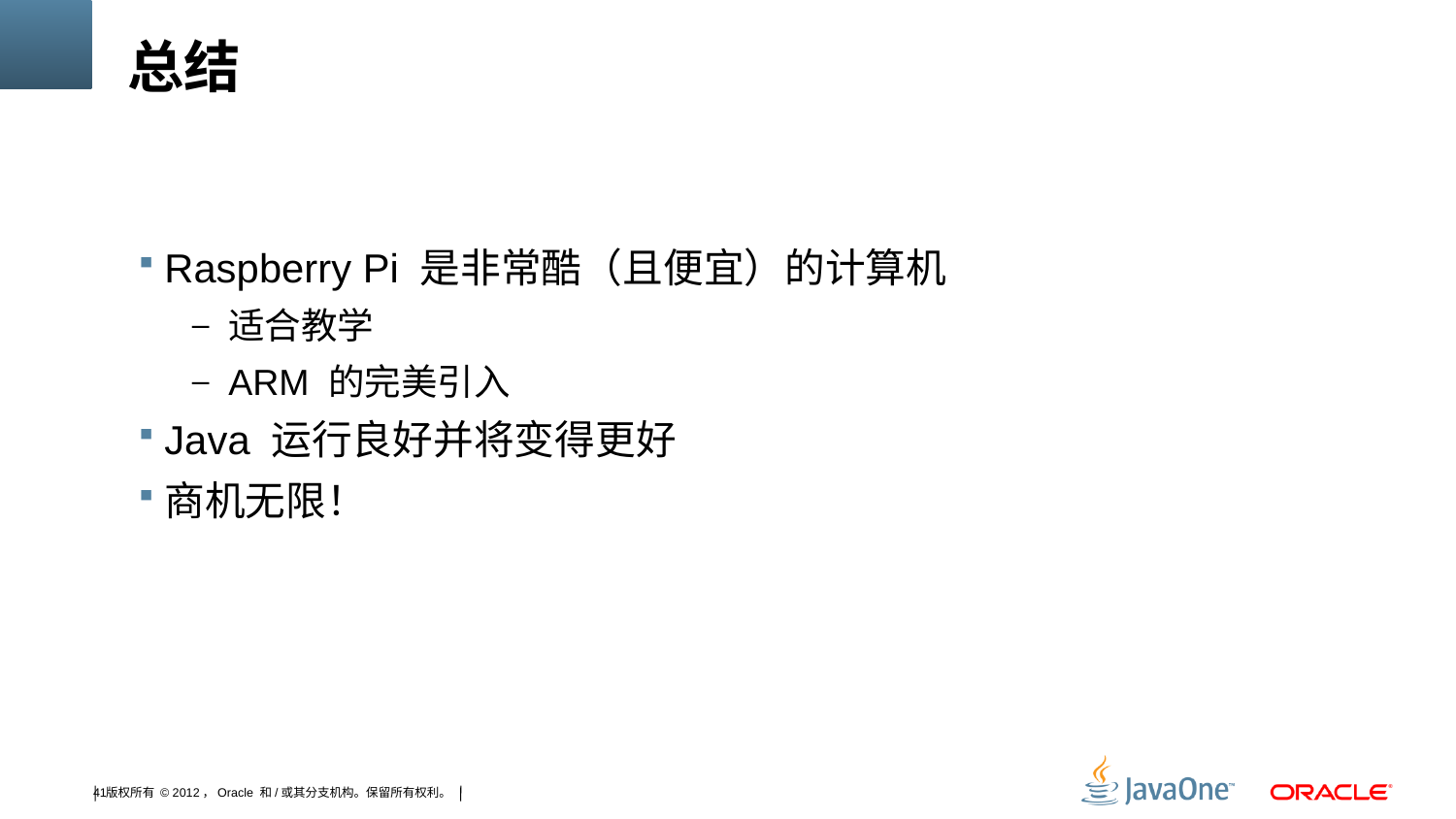

# 总结

Raspberry Pi 是非常酷（且便宜）的计算机
适合教学
ARM 的完美引入
Java 运行良好并将变得更好
商机无限！